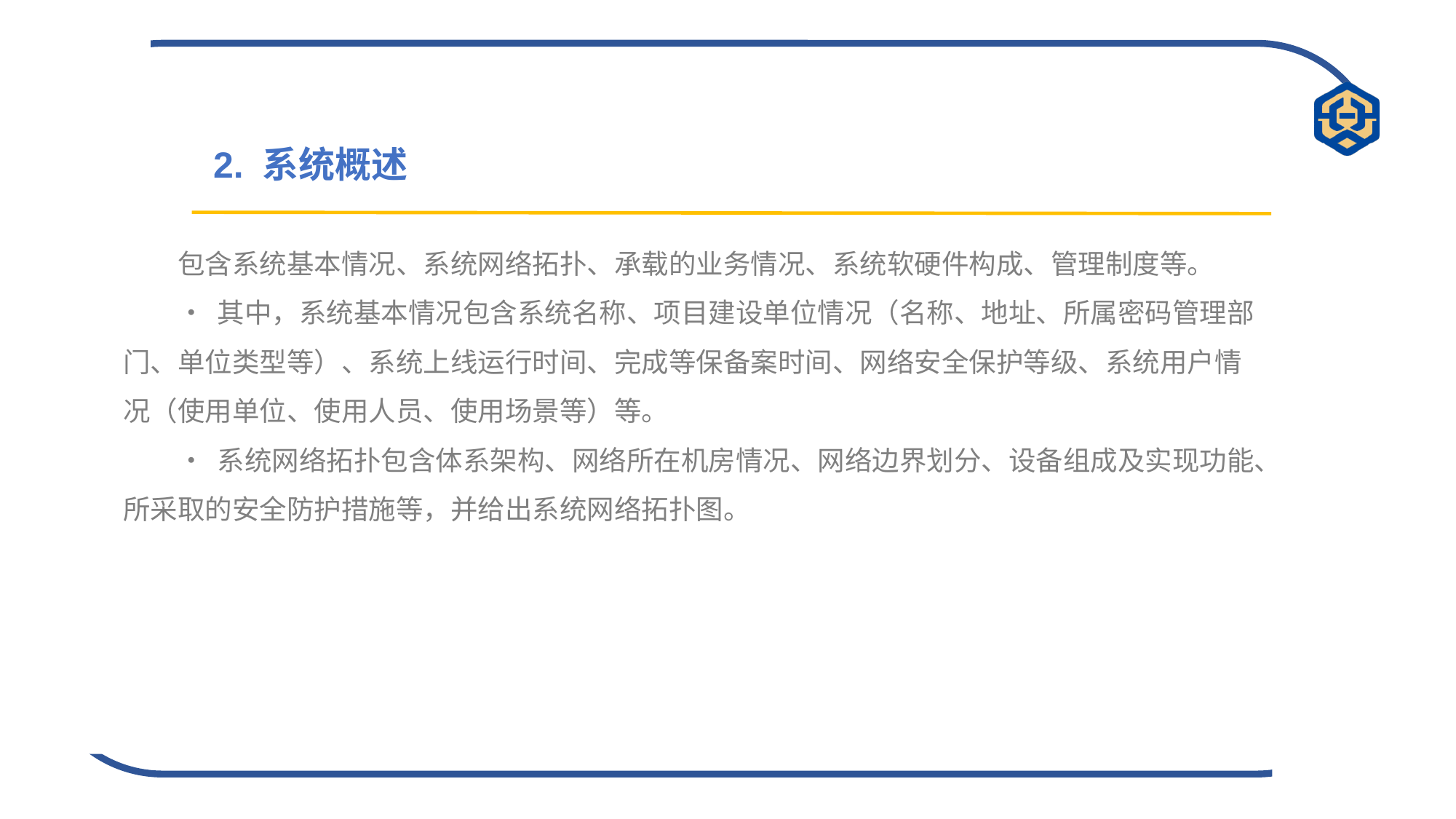

2. 系统概述
包含系统基本情况、系统网络拓扑、承载的业务情况、系统软硬件构成、管理制度等。
• 其中，系统基本情况包含系统名称、项目建设单位情况（名称、地址、所属密码管理部门、单位类型等）、系统上线运行时间、完成等保备案时间、网络安全保护等级、系统用户情况（使用单位、使用人员、使用场景等）等。
• 系统网络拓扑包含体系架构、网络所在机房情况、网络边界划分、设备组成及实现功能、所采取的安全防护措施等，并给出系统网络拓扑图。